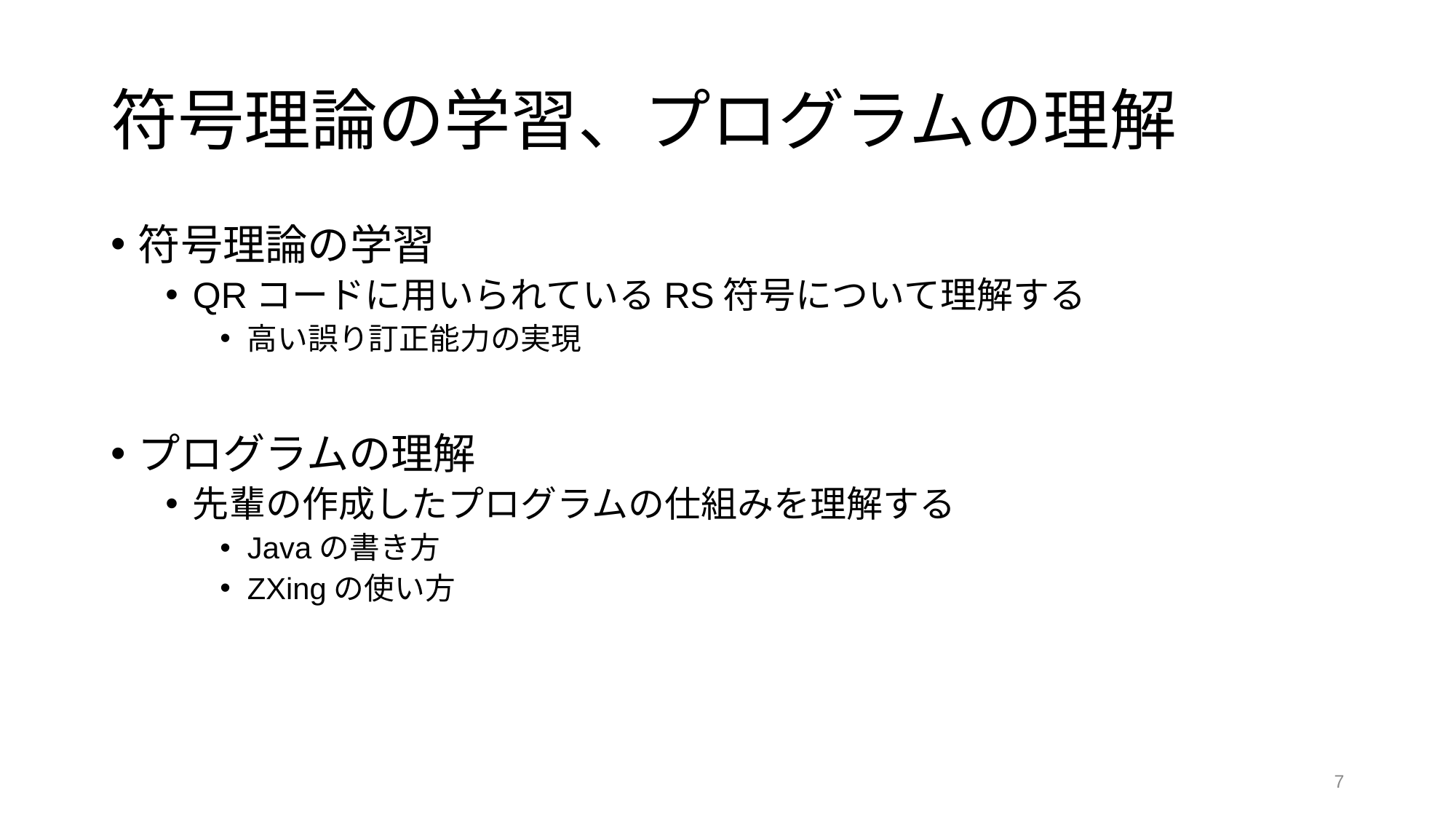

# 符号理論の学習、プログラムの理解
符号理論の学習
QRコードに用いられているRS符号について理解する
高い誤り訂正能力の実現

プログラムの理解
先輩の作成したプログラムの仕組みを理解する
Javaの書き方
ZXingの使い方

7